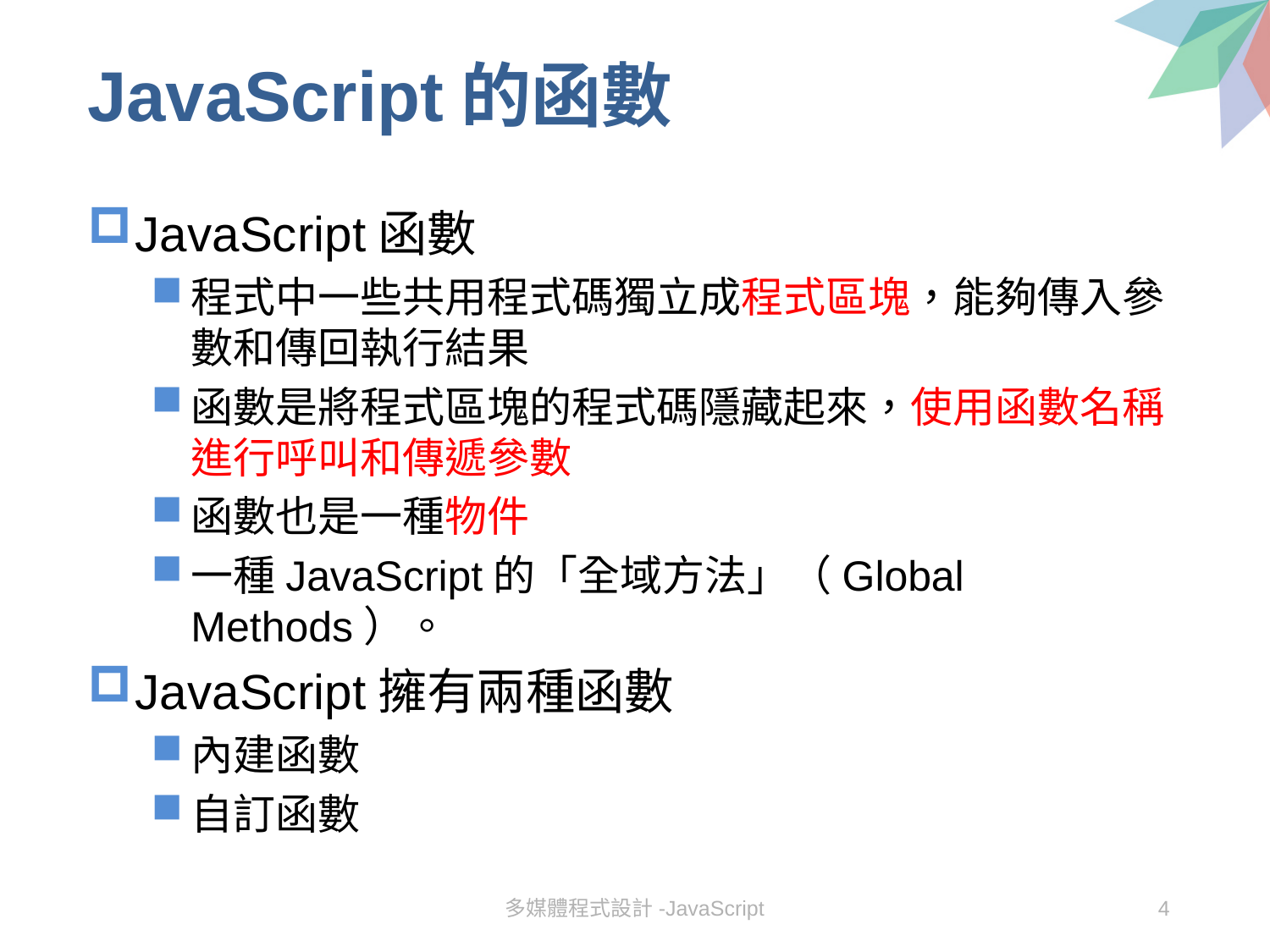

# JavaScript的函數
JavaScript函數
程式中一些共用程式碼獨立成程式區塊，能夠傳入參數和傳回執行結果
函數是將程式區塊的程式碼隱藏起來，使用函數名稱進行呼叫和傳遞參數
函數也是一種物件
一種JavaScript的「全域方法」（Global Methods）。
JavaScript擁有兩種函數
內建函數
自訂函數

多媒體程式設計-JavaScript
4